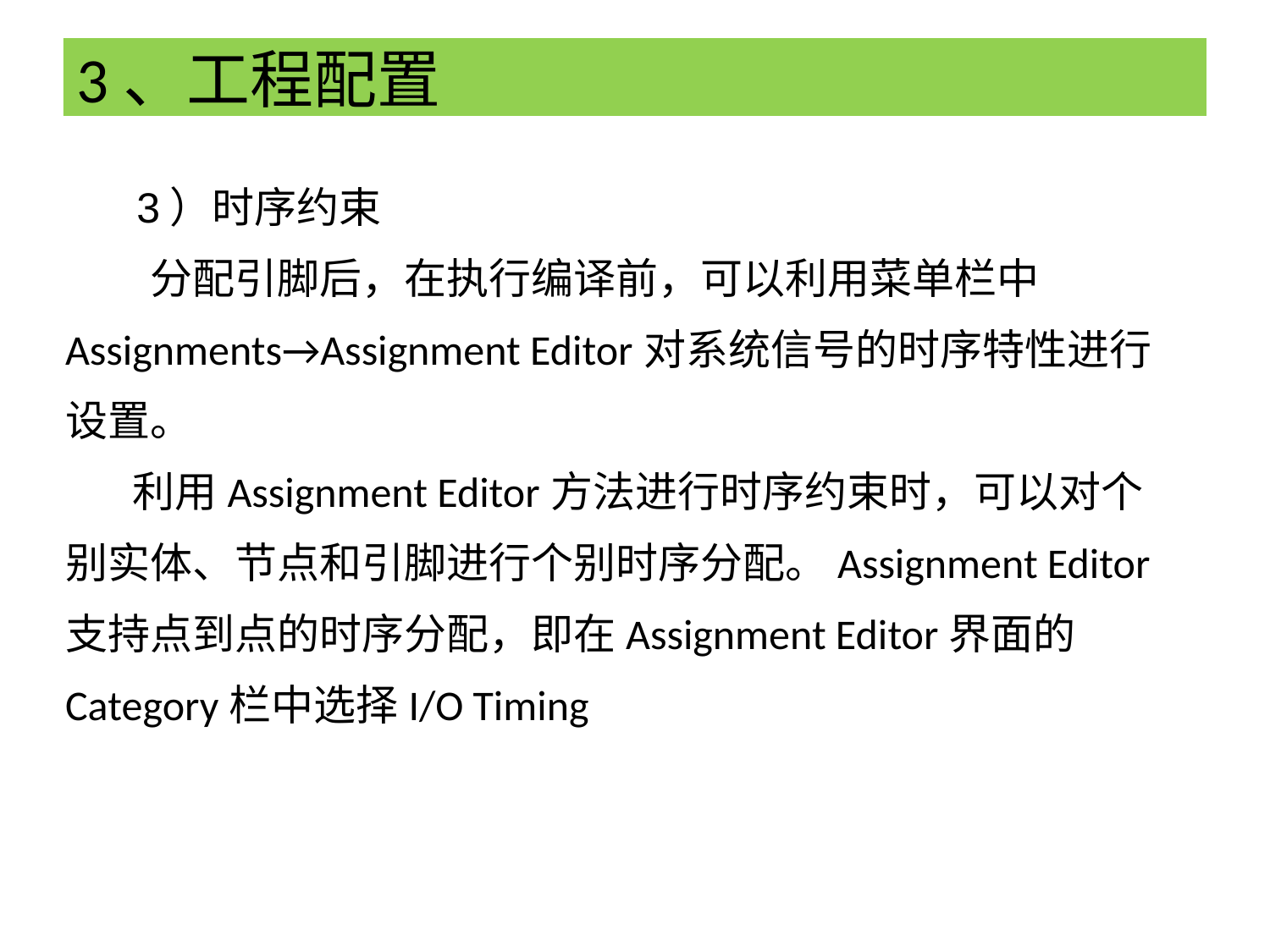

3、工程配置
　　3）时序约束
　　分配引脚后，在执行编译前，可以利用菜单栏中Assignments→Assignment Editor对系统信号的时序特性进行设置。
      利用Assignment Editor方法进行时序约束时，可以对个别实体、节点和引脚进行个别时序分配。Assignment Editor支持点到点的时序分配，即在Assignment Editor界面的Category栏中选择I/O Timing